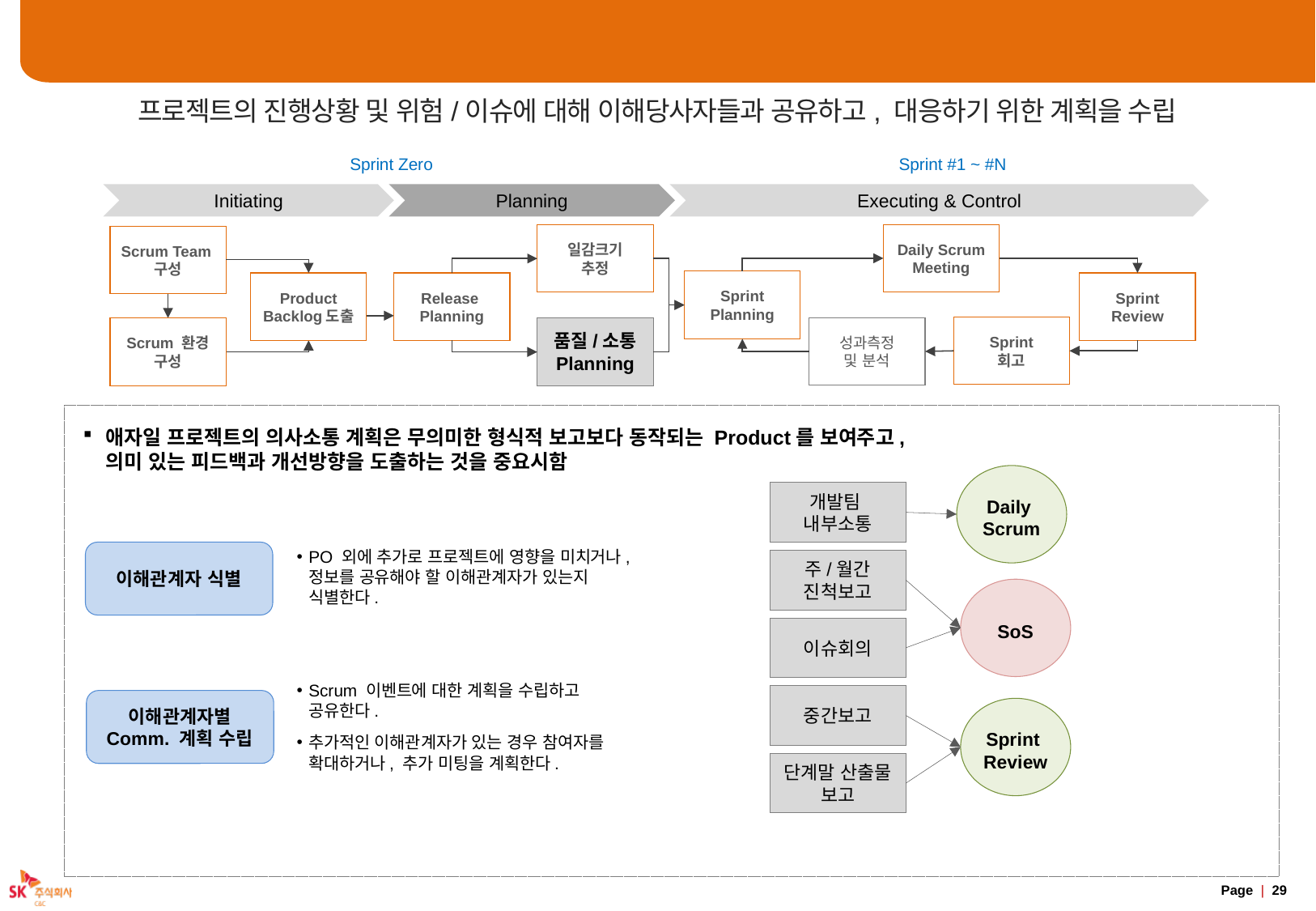

# Agile Delivery Process – 품질/소통 계획
프로젝트의 진행상황 및 위험/이슈에 대해 이해당사자들과 공유하고, 대응하기 위한 계획을 수립
Sprint Zero
Sprint #1 ~ #N
Initiating
Planning
Executing & Control
Daily Scrum
Meeting
일감크기
추정
Scrum Team구성
Sprint
Planning
Product
Backlog도출
Release
Planning
Sprint
Review
Sprint
회고
성과측정
및 분석
Scrum 환경
구성
품질/소통
Planning
애자일 프로젝트의 의사소통 계획은 무의미한 형식적 보고보다 동작되는 Product를 보여주고,
의미 있는 피드백과 개선방향을 도출하는 것을 중요시함

Daily
Scrum
개발팀
내부소통
PO 외에 추가로 프로젝트에 영향을 미치거나,정보를 공유해야 할 이해관계자가 있는지 식별한다.
이해관계자 식별
주/월간
진척보고
SoS
이슈회의
Scrum 이벤트에 대한 계획을 수립하고 공유한다.
추가적인 이해관계자가 있는 경우 참여자를 확대하거나, 추가 미팅을 계획한다.
중간보고
이해관계자별
Comm. 계획 수립
Sprint
Review
단계말 산출물 보고